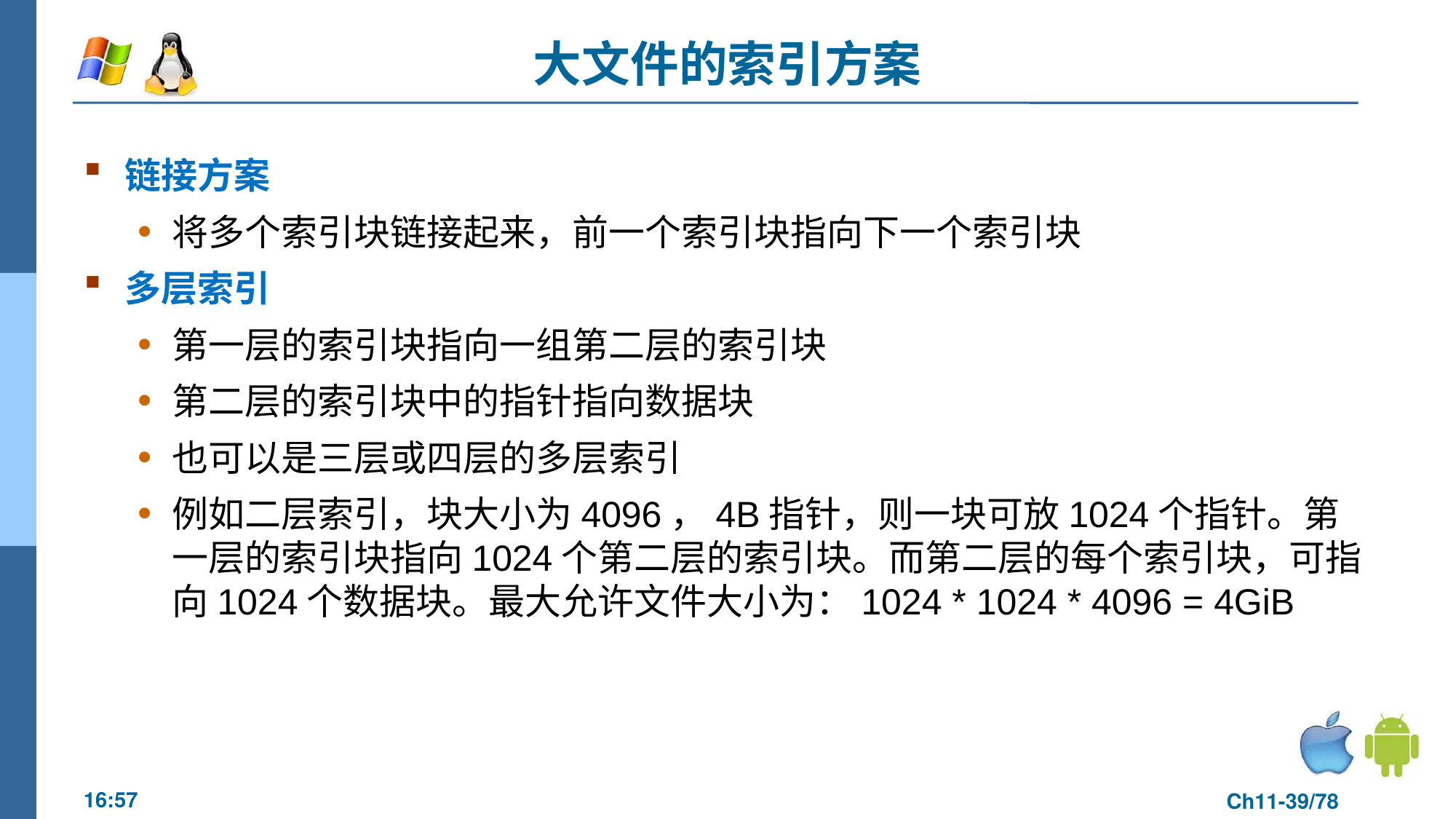

# 大文件的索引方案
链接方案
将多个索引块链接起来，前一个索引块指向下一个索引块
多层索引
第一层的索引块指向一组第二层的索引块
第二层的索引块中的指针指向数据块
也可以是三层或四层的多层索引
例如二层索引，块大小为4096，4B指针，则一块可放1024个指针。第一层的索引块指向1024个第二层的索引块。而第二层的每个索引块，可指向1024个数据块。最大允许文件大小为：1024 * 1024 * 4096 = 4GiB